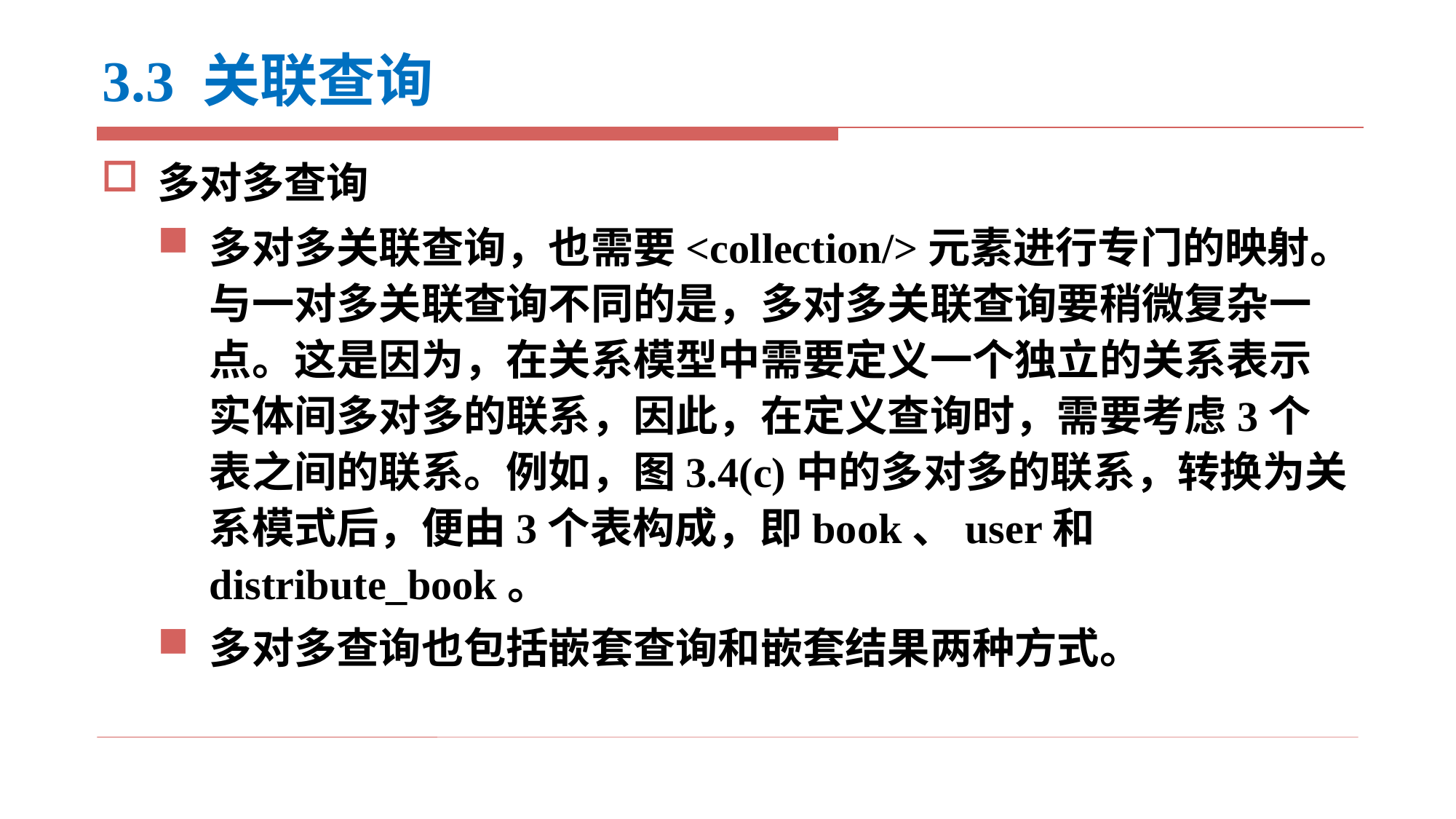

# 3.3 关联查询
多对多查询
多对多关联查询，也需要<collection/>元素进行专门的映射。与一对多关联查询不同的是，多对多关联查询要稍微复杂一点。这是因为，在关系模型中需要定义一个独立的关系表示实体间多对多的联系，因此，在定义查询时，需要考虑3个表之间的联系。例如，图3.4(c)中的多对多的联系，转换为关系模式后，便由3个表构成，即book、user和distribute_book。
多对多查询也包括嵌套查询和嵌套结果两种方式。
46